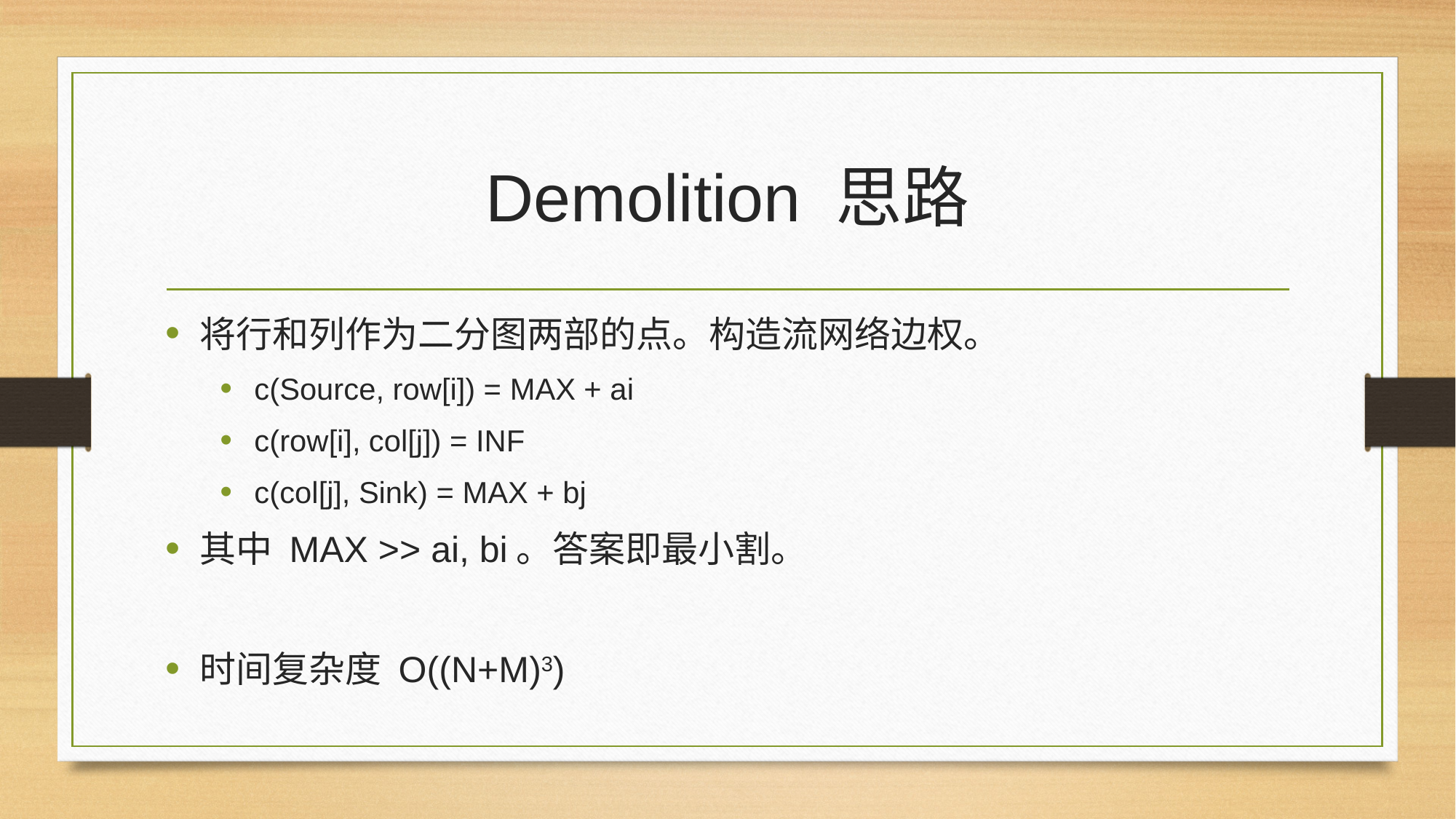

# Demolition 思路
将行和列作为二分图两部的点。构造流网络边权。
c(Source, row[i]) = MAX + ai
c(row[i], col[j]) = INF
c(col[j], Sink) = MAX + bj
其中 MAX >> ai, bi。答案即最小割。

时间复杂度 O((N+M)3)